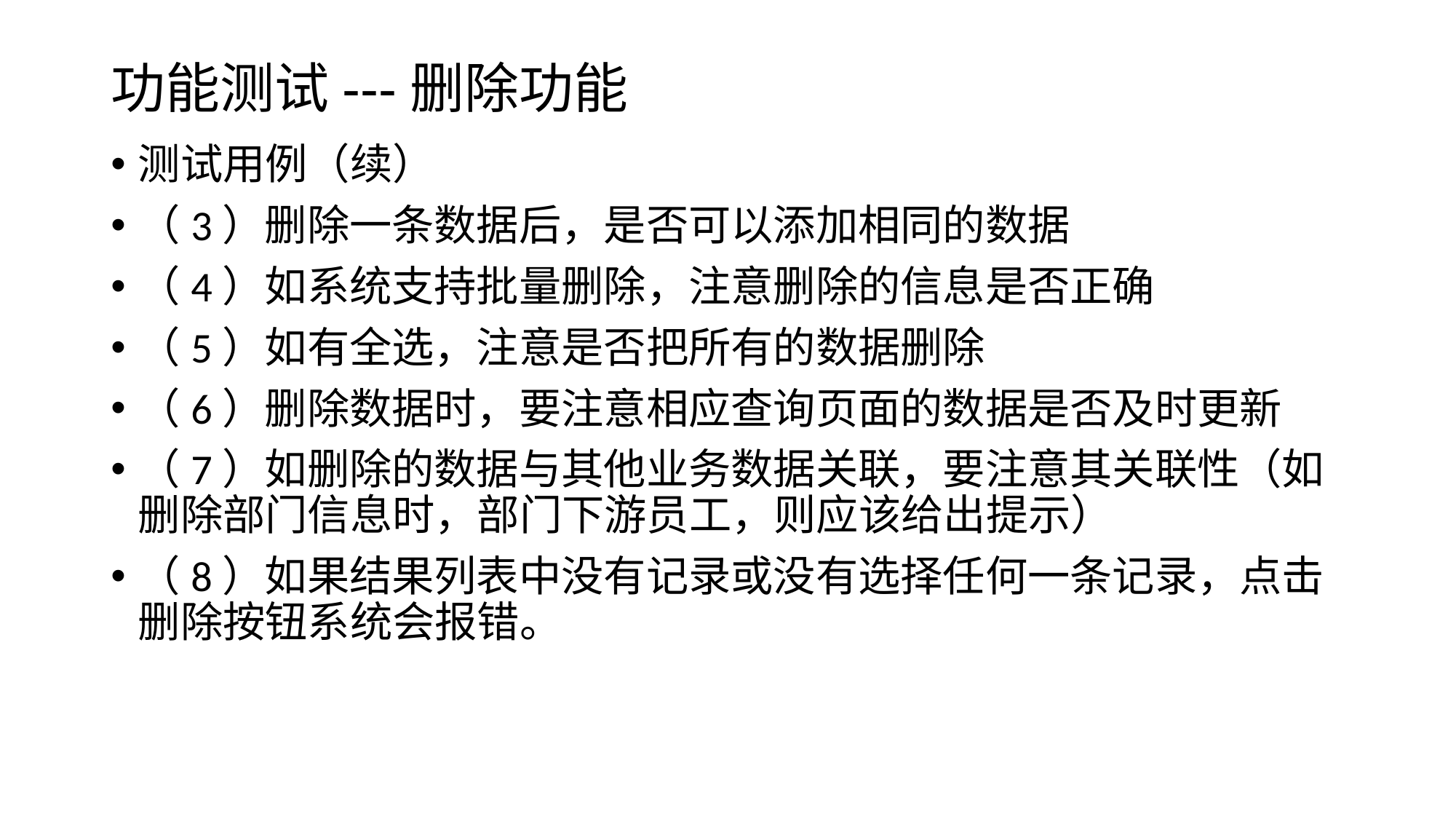

# 功能测试---删除功能
测试用例（续）
（3）删除一条数据后，是否可以添加相同的数据
（4）如系统支持批量删除，注意删除的信息是否正确
（5）如有全选，注意是否把所有的数据删除
（6）删除数据时，要注意相应查询页面的数据是否及时更新
（7）如删除的数据与其他业务数据关联，要注意其关联性（如删除部门信息时，部门下游员工，则应该给出提示）
（8）如果结果列表中没有记录或没有选择任何一条记录，点击删除按钮系统会报错。